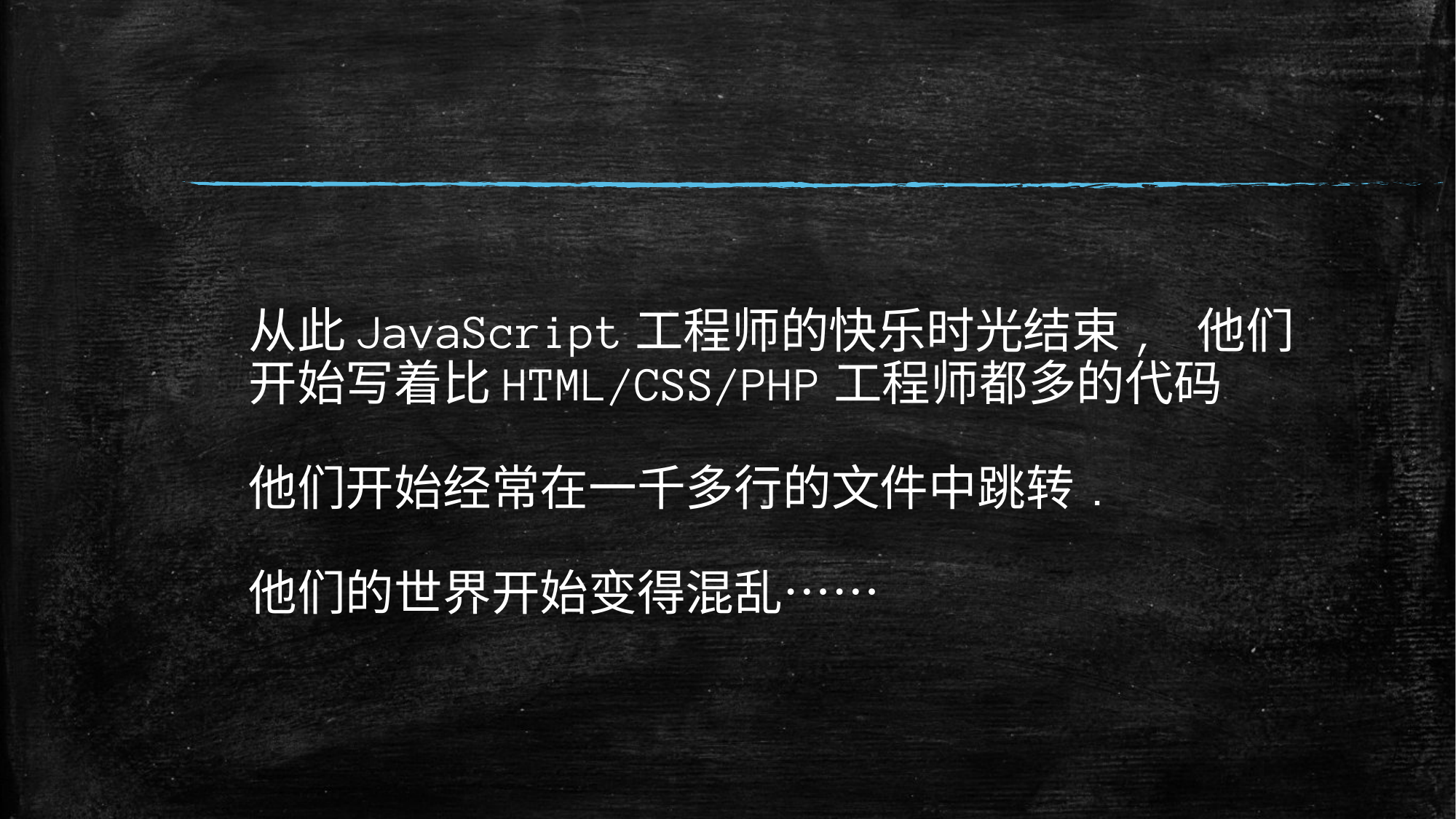

# 从此JavaScript工程师的快乐时光结束, 他们开始写着比HTML/CSS/PHP工程师都多的代码 他们开始经常在一千多行的文件中跳转. 他们的世界开始变得混乱……